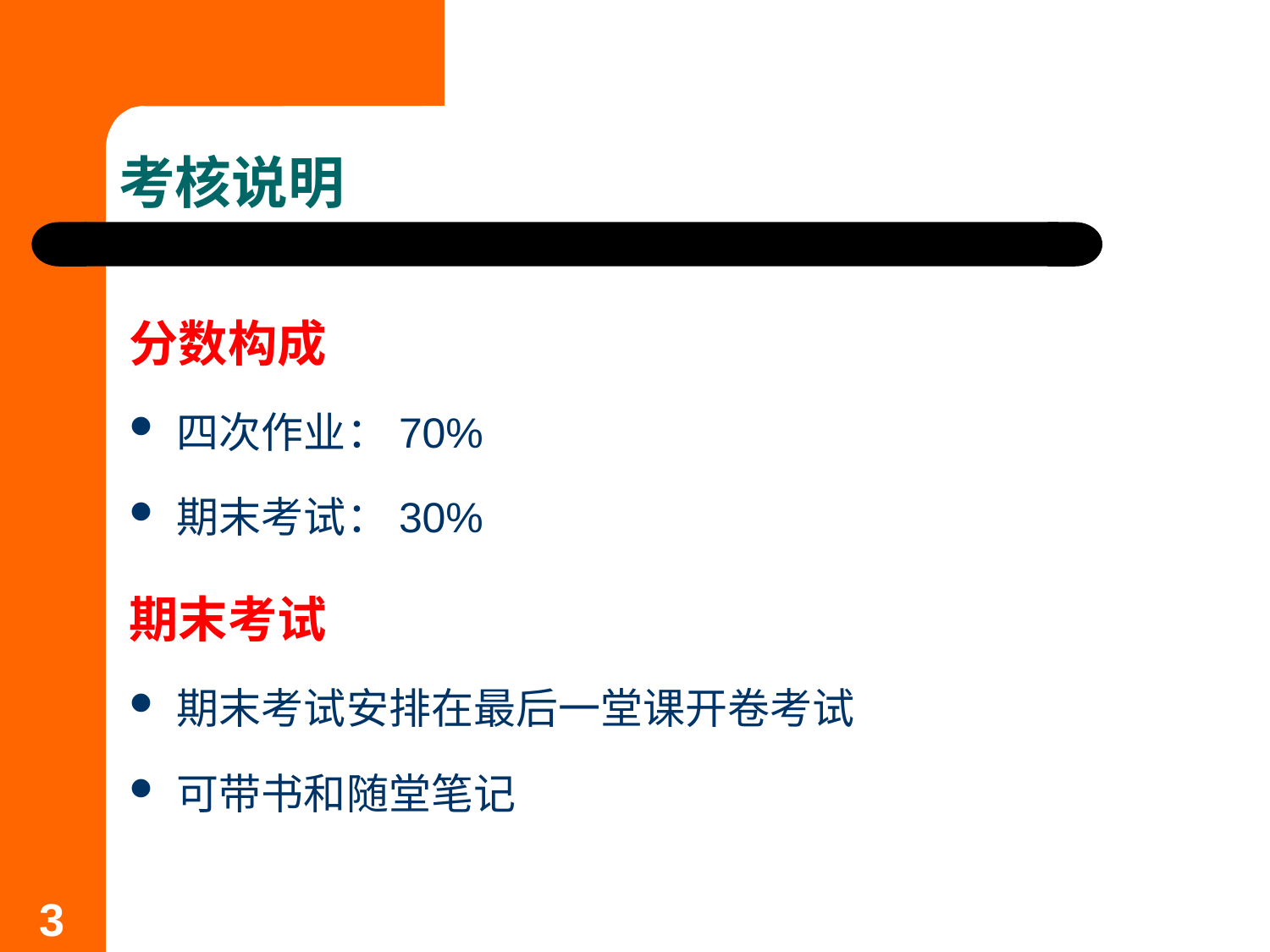

# 考核说明
分数构成
四次作业：70%
期末考试：30%
期末考试
期末考试安排在最后一堂课开卷考试
可带书和随堂笔记

3